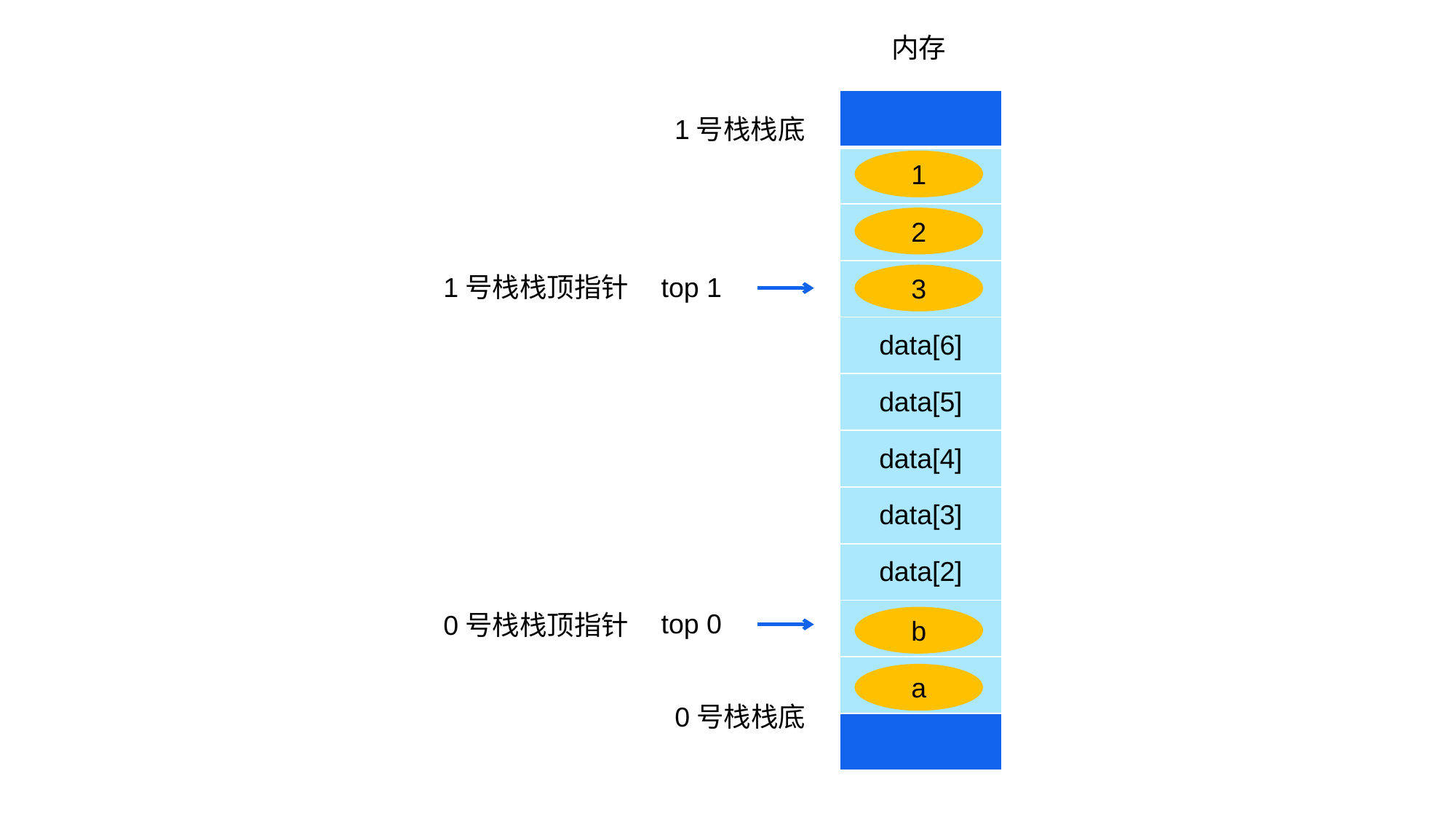

内存
|  |
| --- |
|  |
|  |
|  |
| data[6] |
| data[5] |
| data[4] |
| data[3] |
| data[2] |
|  |
|  |
|  |
1号栈栈底
1
2
1号栈栈顶指针
top 1
3
top 0
0号栈栈顶指针
b
a
0号栈栈底